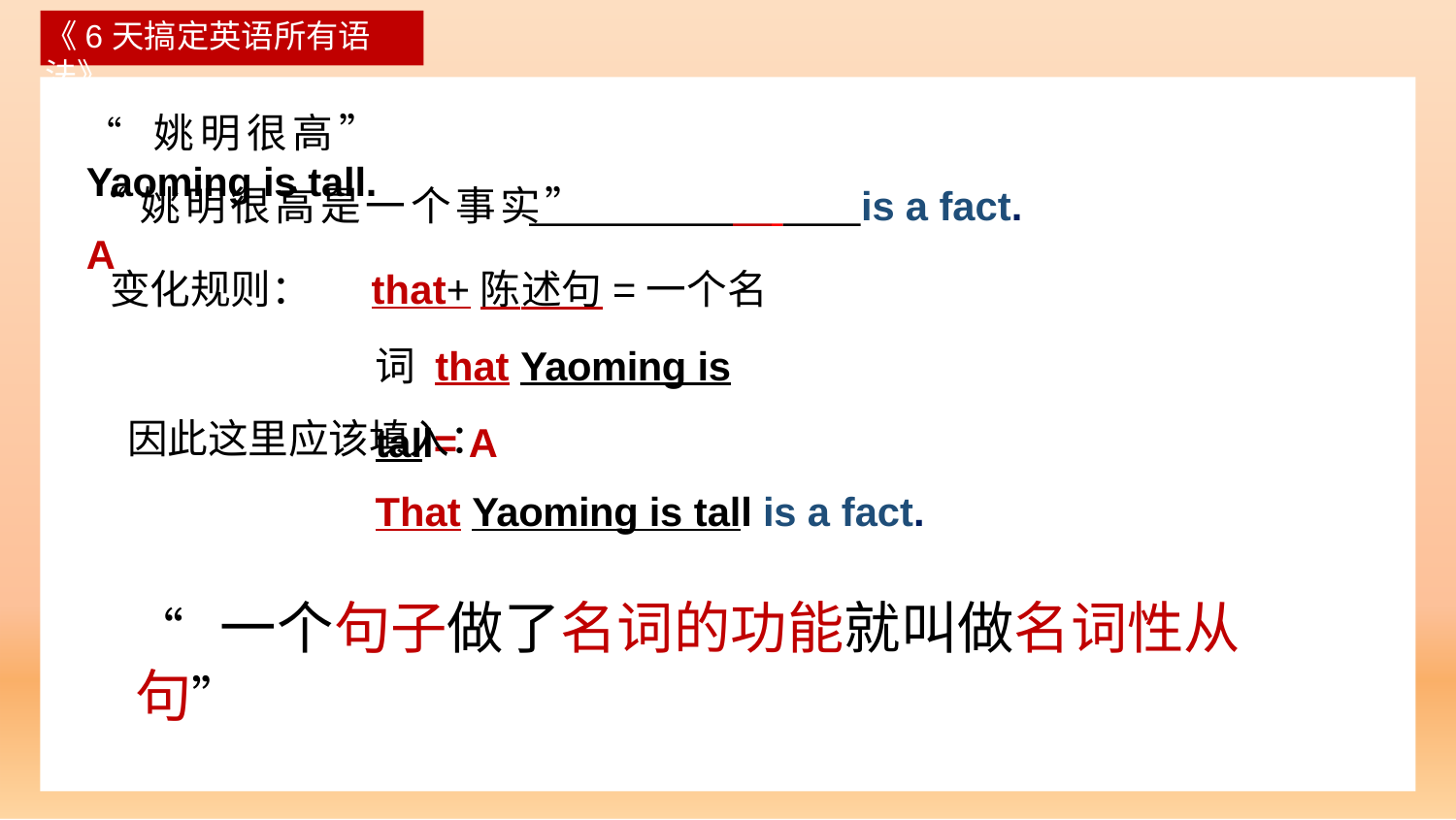

《6天搞定英语所有语法》
# “姚明很高”	Yaoming is tall.
“姚明很高是一个事实”	A
is a fact.

that+陈述句=一个名词 that Yaoming is tall= A
变化规则：
因此这里应该填入：
That Yaoming is tall is a fact.

“一个句子做了名词的功能就叫做名词性从句”